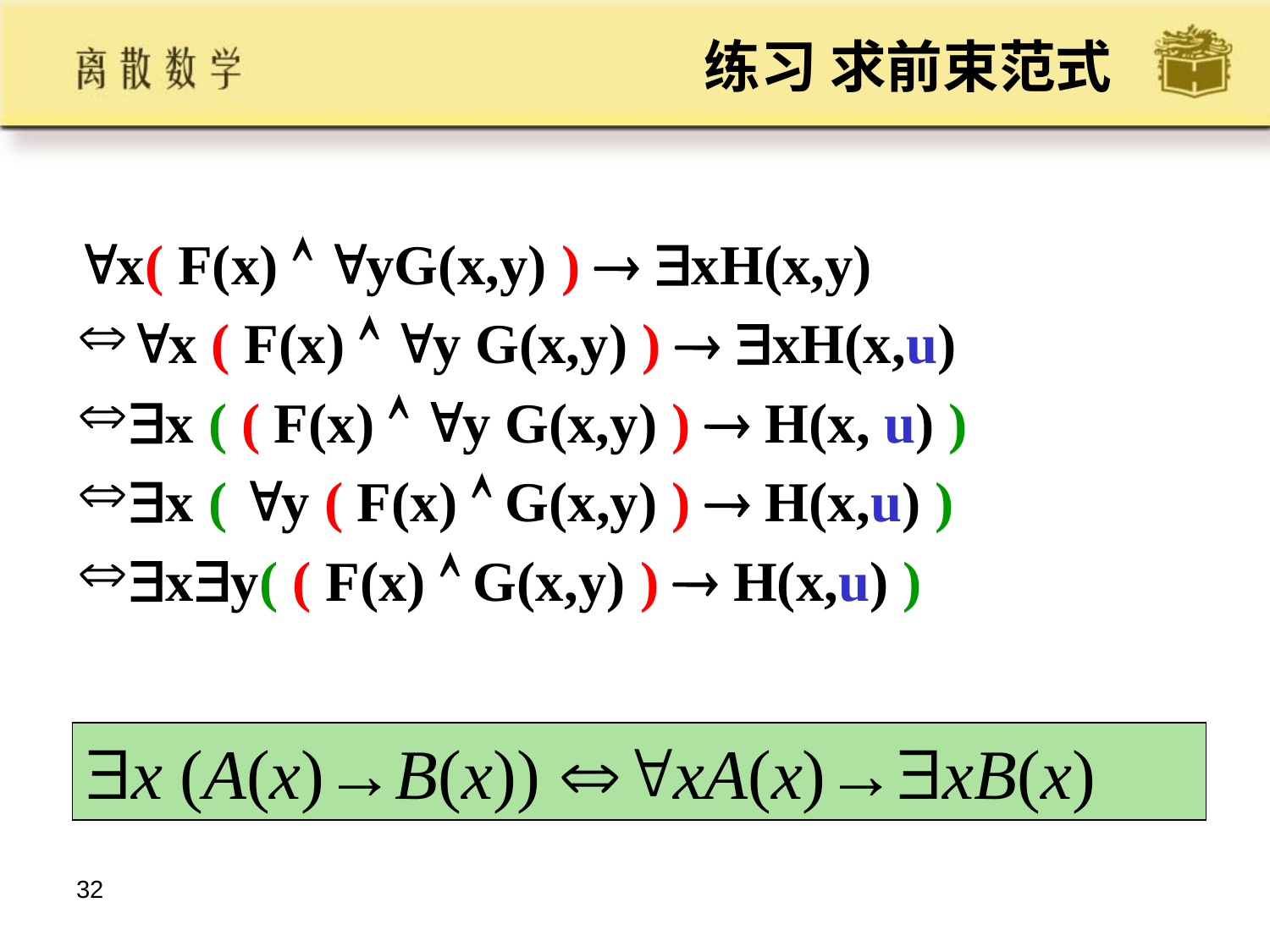

# 练习 求前束范式
∀x( F(x) ∧ ∀yG(x,y) ) → ∃xH(x,y)
∀x ( F(x) ∧ ∀y G(x,y) ) → ∃xH(x,u)
∃x ( ( F(x) ∧ ∀y G(x,y) ) → H(x, u) )
∃x ( ∀y ( F(x) ∧ G(x,y) ) → H(x,u) )
∃x∃y( ( F(x) ∧ G(x,y) ) → H(x,u) )

∃x (A(x)→B(x)) ⇔∀xA(x)→∃xB(x)
32